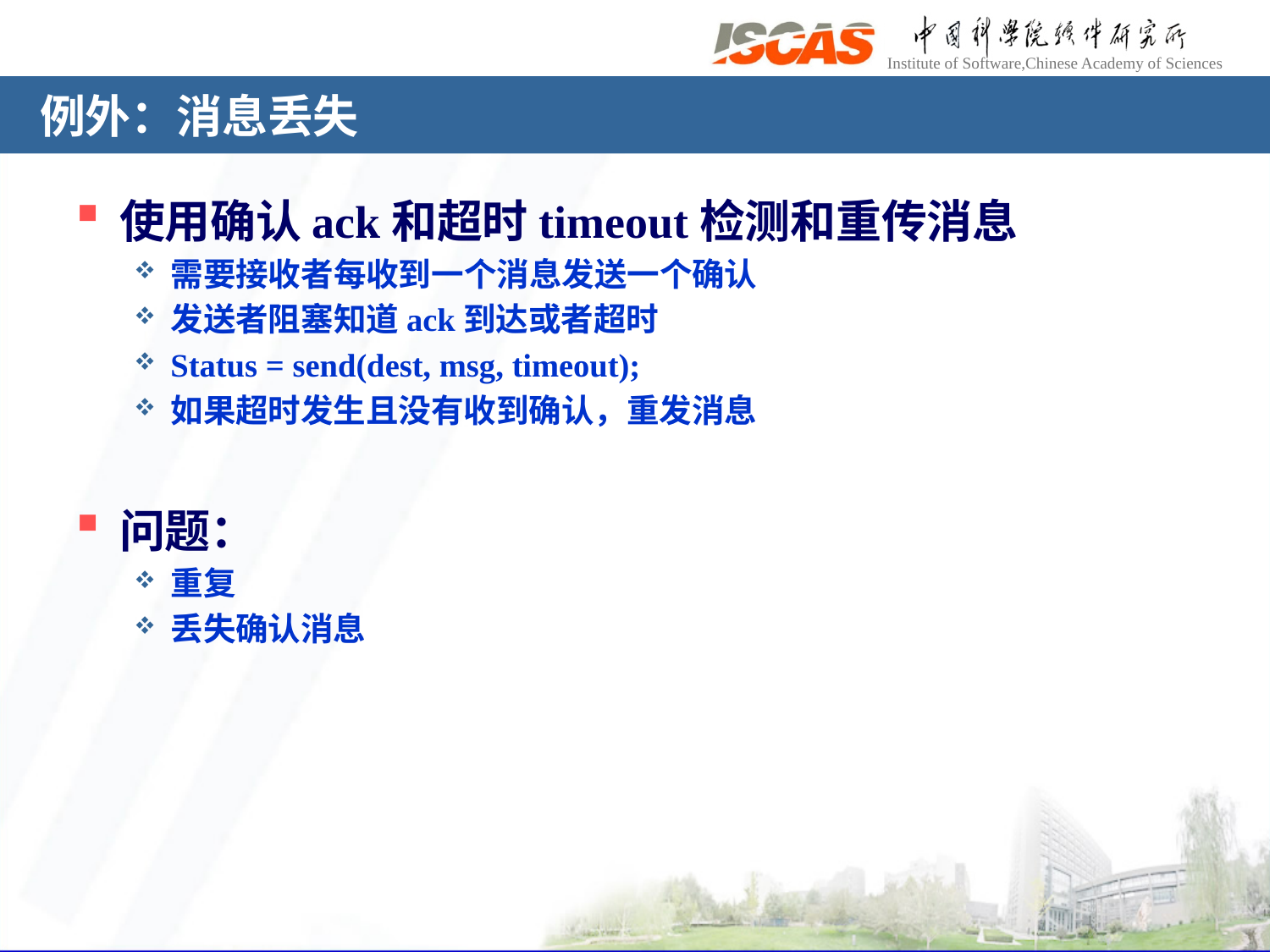

# 例外：消息丢失
使用确认ack和超时timeout检测和重传消息
需要接收者每收到一个消息发送一个确认
发送者阻塞知道ack到达或者超时
Status = send(dest, msg, timeout);
如果超时发生且没有收到确认，重发消息

问题：
重复
丢失确认消息